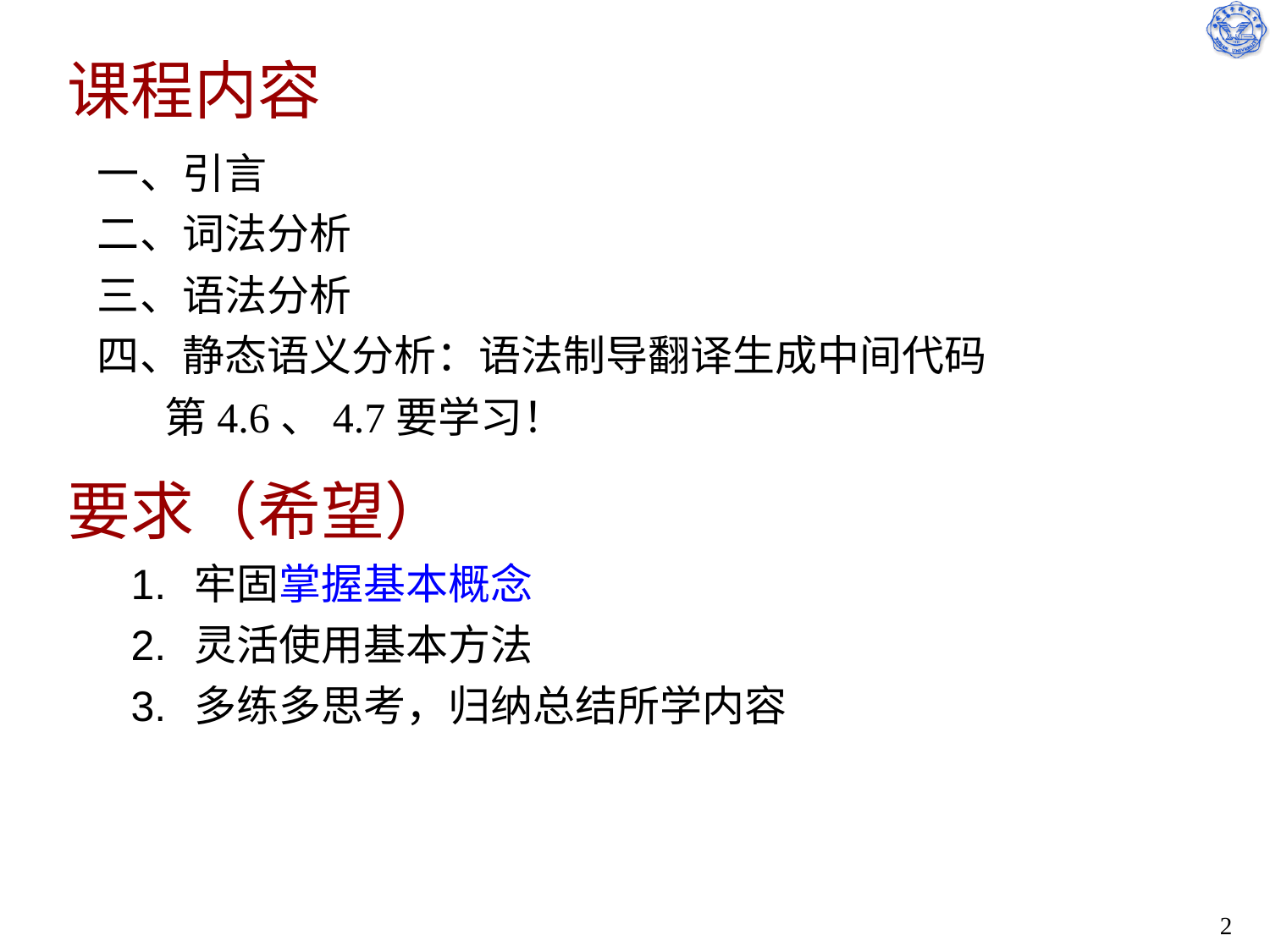

# 课程内容
一、引言
二、词法分析
三、语法分析
四、静态语义分析：语法制导翻译生成中间代码
      第4.6、4.7要学习！
要求（希望）
牢固掌握基本概念
灵活使用基本方法
多练多思考，归纳总结所学内容
2